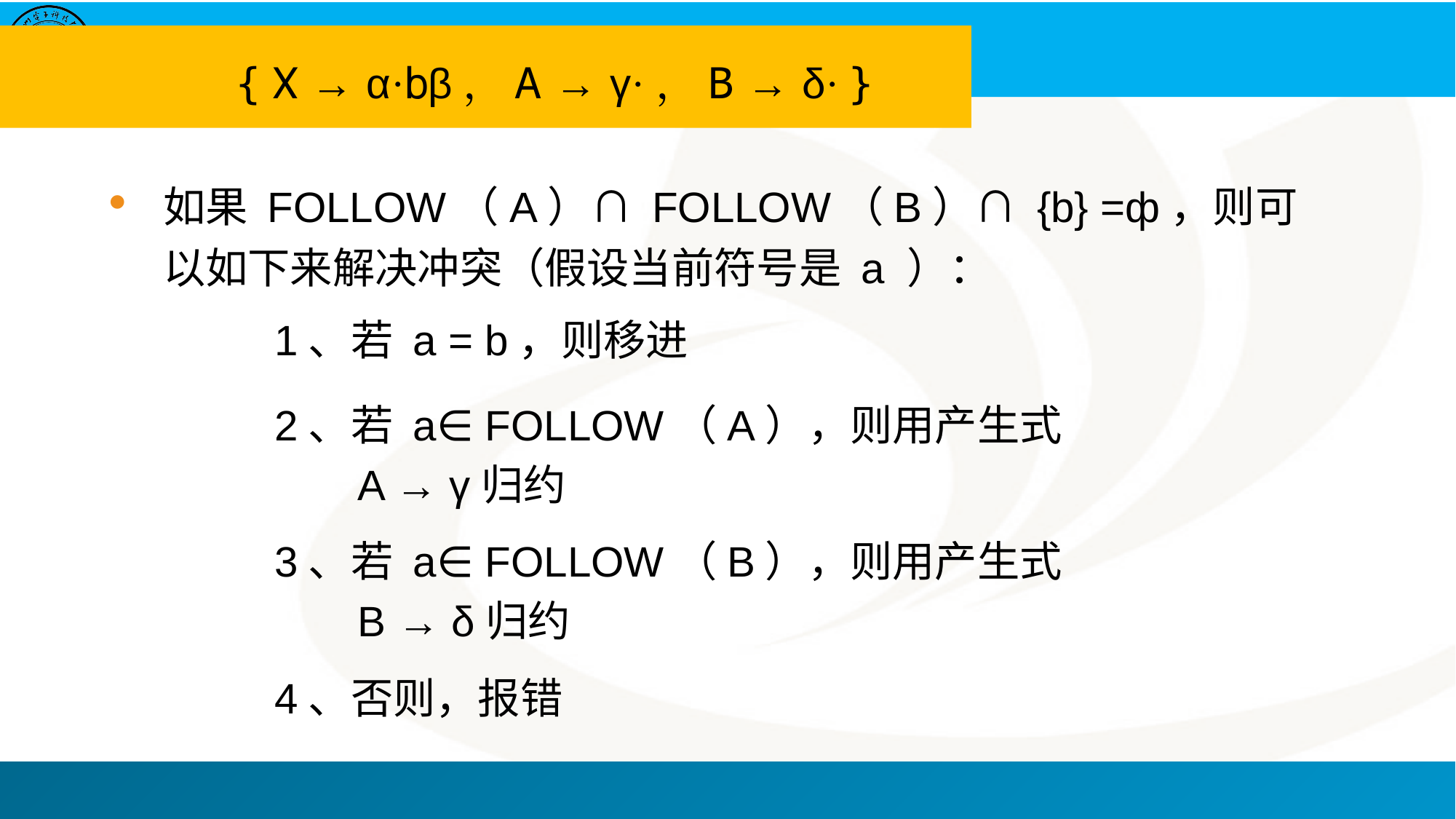

{ X → α·bβ，A → γ·，B → δ· }
4.5  LR分析器
如果 FOLLOW（A）∩ FOLLOW（B）∩ {b} =ф，则可以如下来解决冲突（假设当前符号是 a ）：
1、若 a = b，则移进
2、若 a∈ FOLLOW（A），则用产生式
       A → γ归约
3、若 a∈ FOLLOW（B），则用产生式
       B → δ归约
4、否则，报错
95